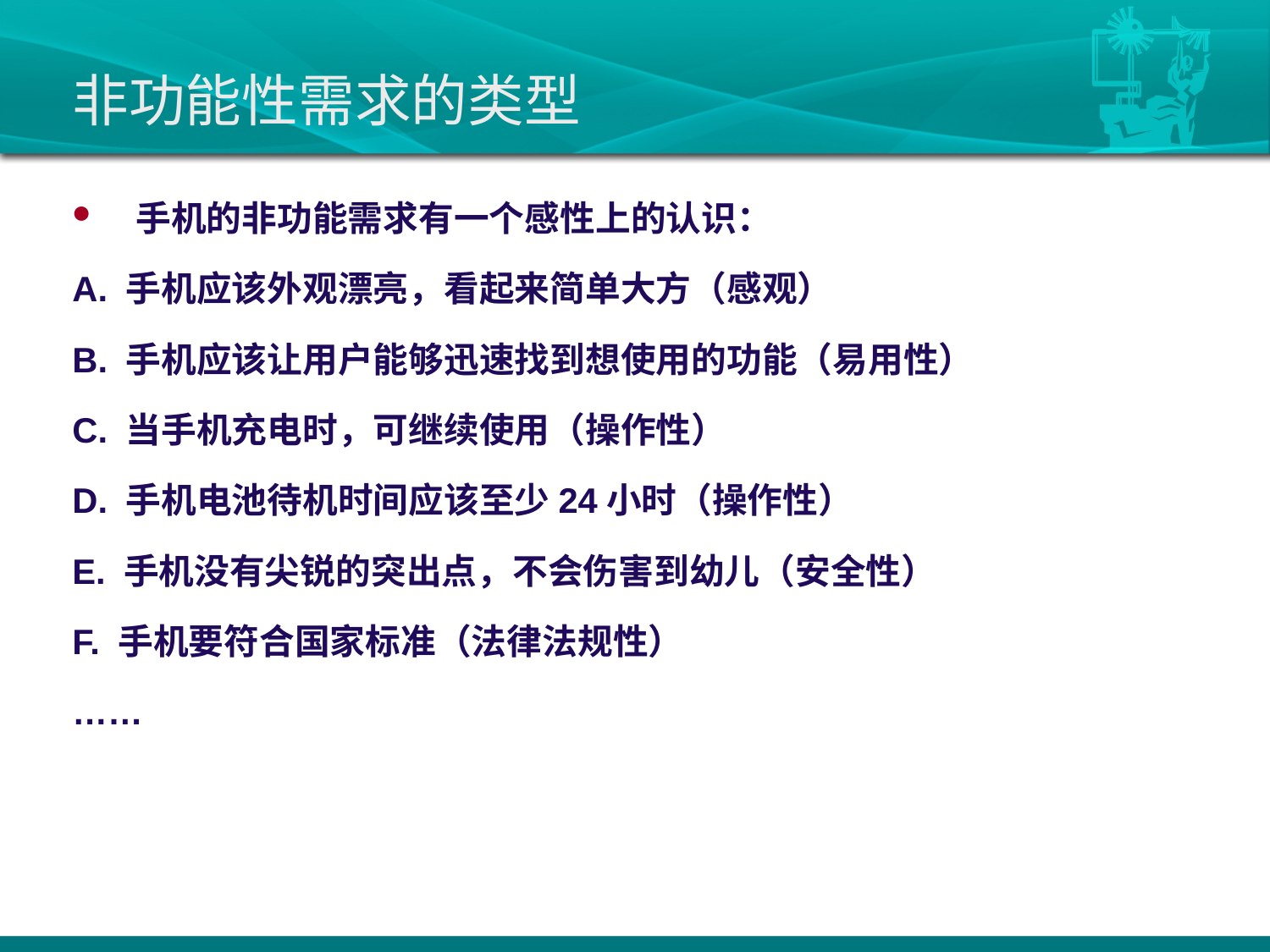

# 非功能性需求的类型
手机的非功能需求有一个感性上的认识：
A. 手机应该外观漂亮，看起来简单大方（感观）
B. 手机应该让用户能够迅速找到想使用的功能（易用性）
C. 当手机充电时，可继续使用（操作性）
D. 手机电池待机时间应该至少24小时（操作性）
E. 手机没有尖锐的突出点，不会伤害到幼儿（安全性）
F. 手机要符合国家标准（法律法规性）
……